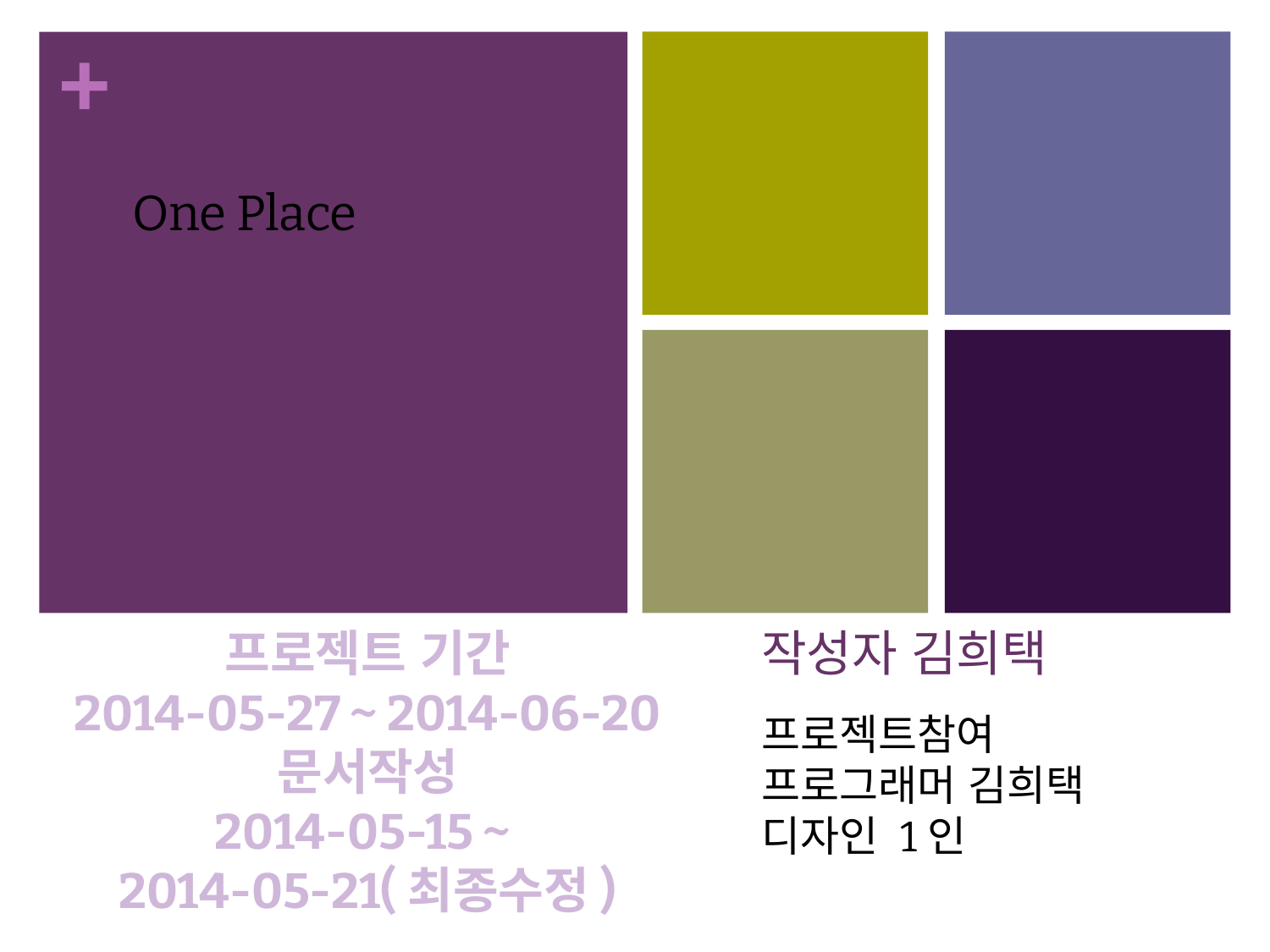

One Place
프로젝트 기간
2014-05-27 ~ 2014-06-20
문서작성
2014-05-15 ~
2014-05-21(최종수정)
# 작성자 김희택
프로젝트참여
프로그래머 김희택
디자인 1인